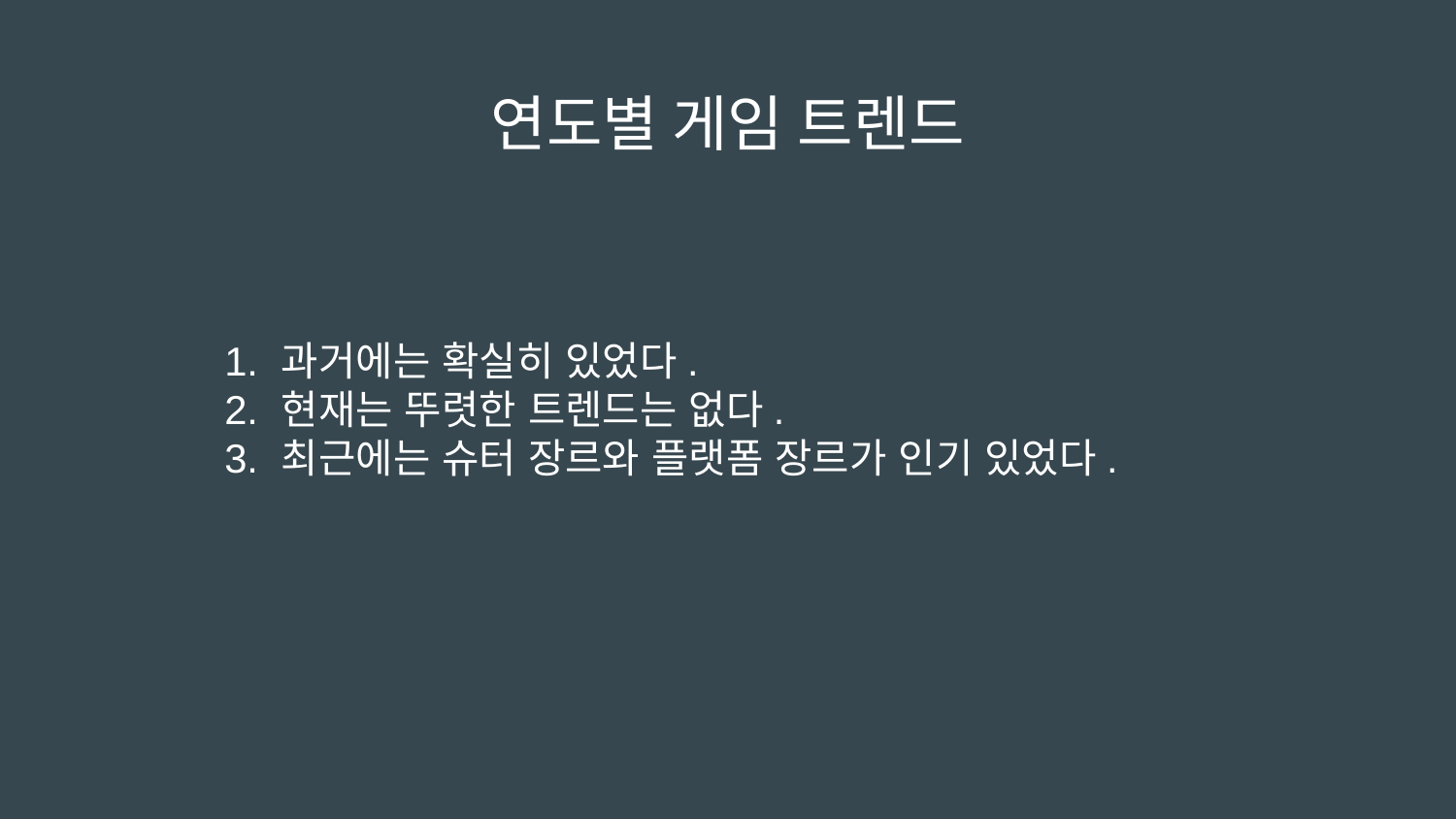

# 연도별 게임 트렌드
과거에는 확실히 있었다.
현재는 뚜렷한 트렌드는 없다.
최근에는 슈터 장르와 플랫폼 장르가 인기 있었다.